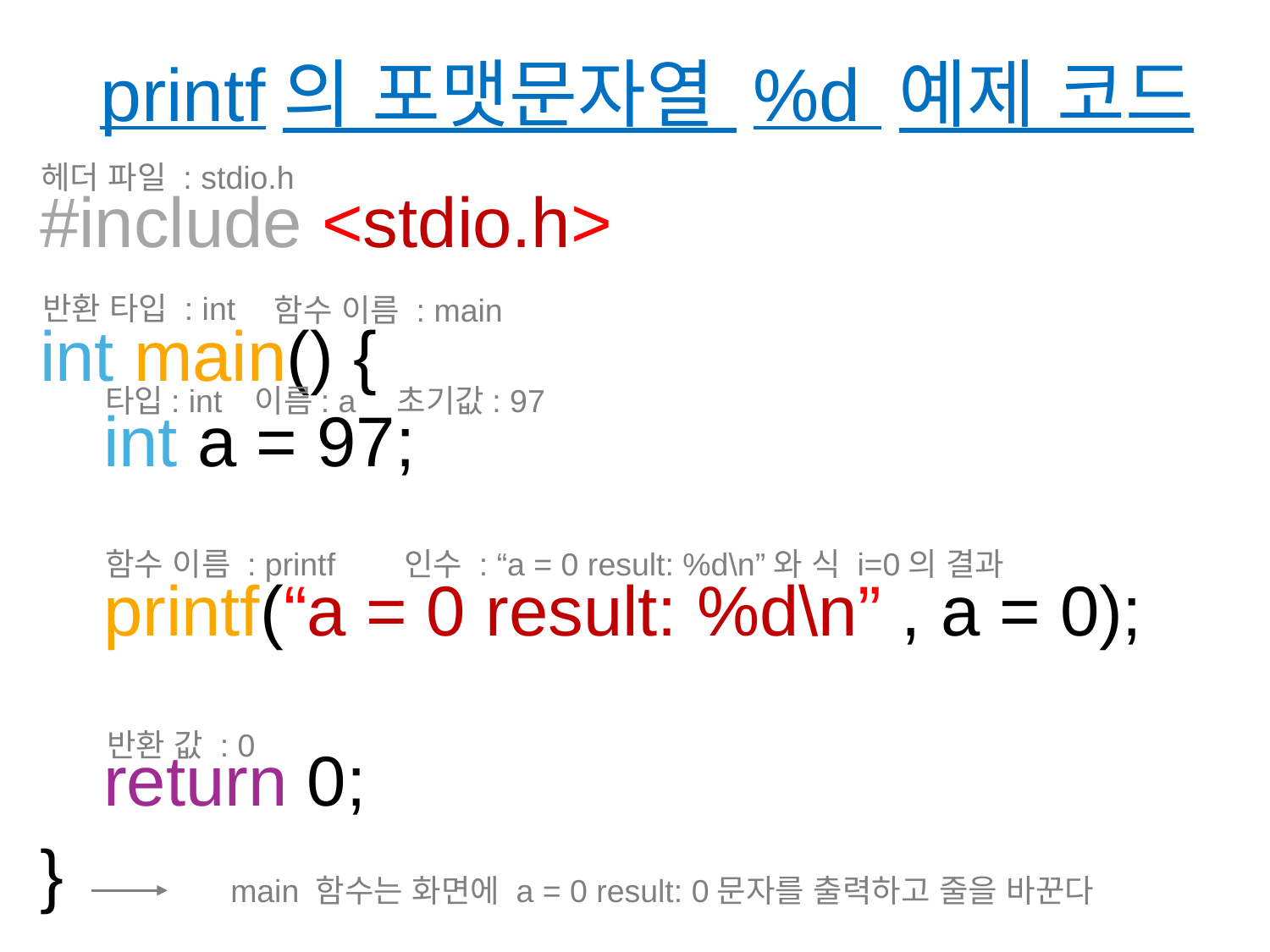

# printf의 포맷문자열 %d 예제 코드
헤더 파일 : stdio.h
#include <stdio.h>

int main() {
int a = 97;

printf(“a = 0 result: %d\n” , a = 0);

return 0;
}
반환 타입 : int
함수 이름 : main
타입: int
이름: a
초기값: 97
함수 이름 : printf
인수 : “a = 0 result: %d\n”와 식 i=0의 결과
반환 값 : 0
main 함수는 화면에 a = 0 result: 0문자를 출력하고 줄을 바꾼다
C (2025)
18